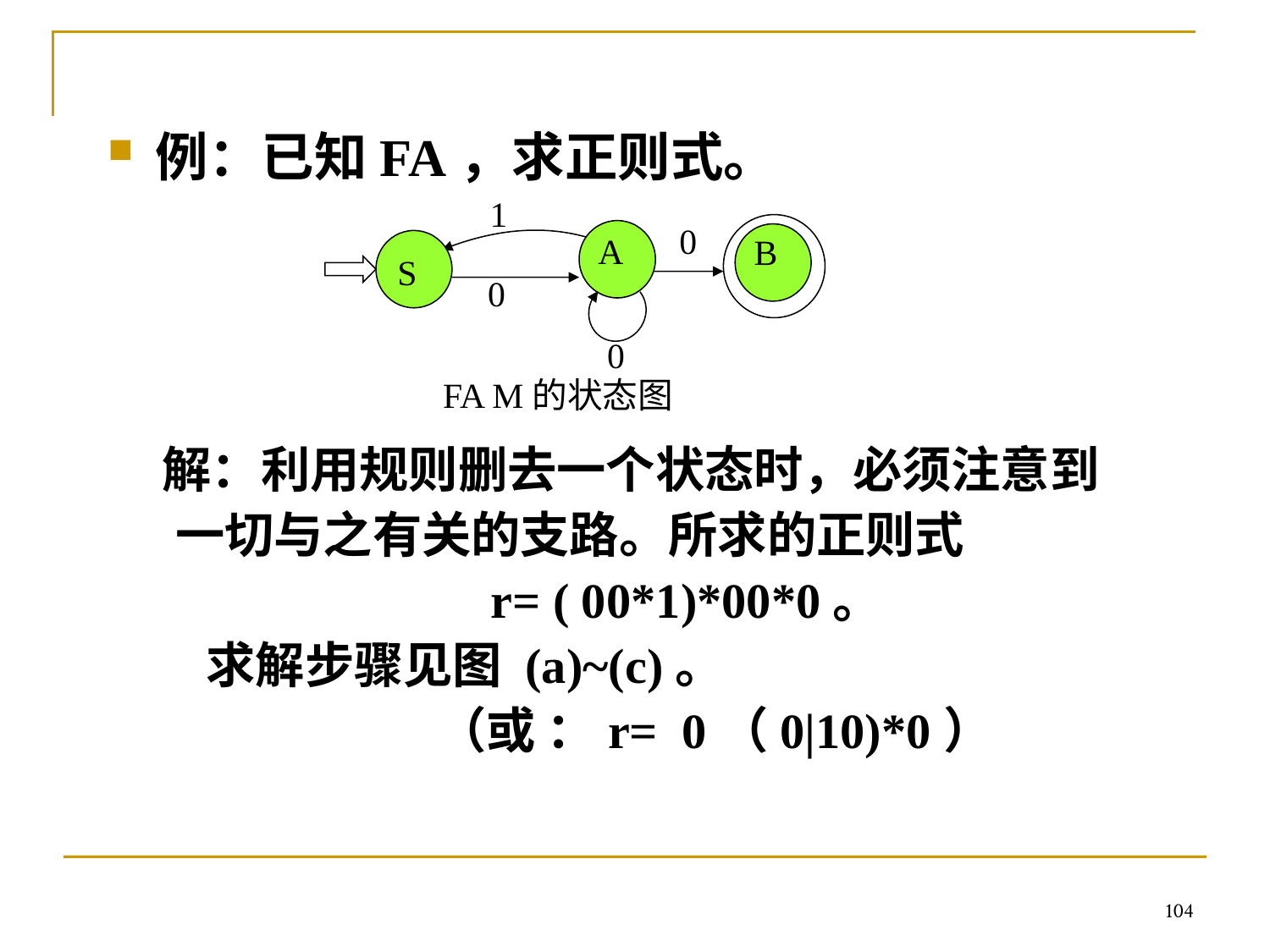

例：已知FA，求正则式。

1
0

0
A

B

S

0

      FA M的状态图
解：利用规则删去一个状态时，必须注意到
     一切与之有关的支路。所求的正则式
r= ( 00*1)*00*0。
求解步骤见图 (a)~(c)。
    （或 ：r=  0（0|10)*0）
104